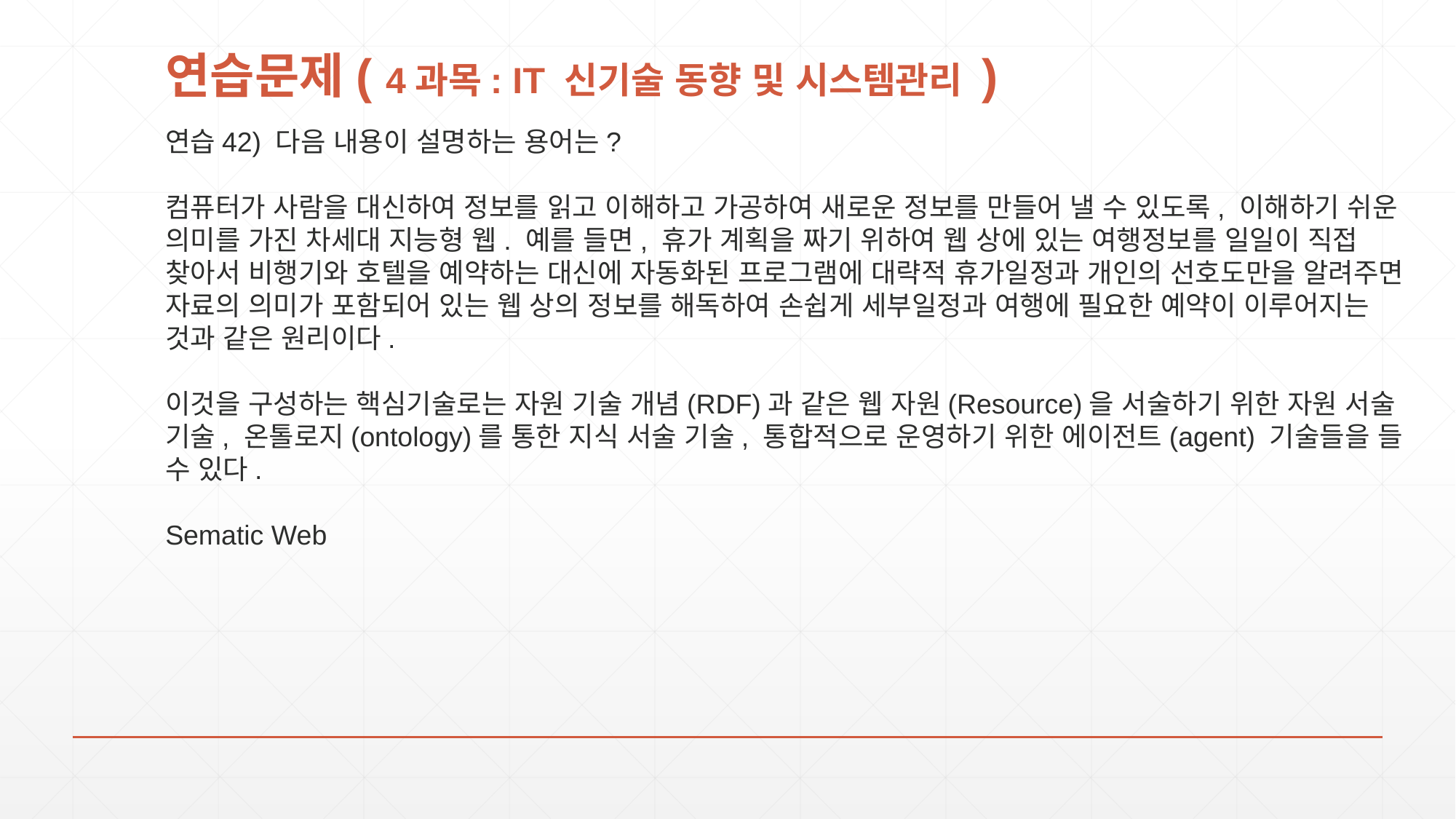

# 연습문제( 4과목: IT 신기술 동향 및 시스템관리 )
연습42) 다음 내용이 설명하는 용어는?

컴퓨터가 사람을 대신하여 정보를 읽고 이해하고 가공하여 새로운 정보를 만들어 낼 수 있도록, 이해하기 쉬운 의미를 가진 차세대 지능형 웹. 예를 들면, 휴가 계획을 짜기 위하여 웹 상에 있는 여행정보를 일일이 직접 찾아서 비행기와 호텔을 예약하는 대신에 자동화된 프로그램에 대략적 휴가일정과 개인의 선호도만을 알려주면 자료의 의미가 포함되어 있는 웹 상의 정보를 해독하여 손쉽게 세부일정과 여행에 필요한 예약이 이루어지는 것과 같은 원리이다.

이것을 구성하는 핵심기술로는 자원 기술 개념(RDF)과 같은 웹 자원(Resource)을 서술하기 위한 자원 서술 기술, 온톨로지(ontology)를 통한 지식 서술 기술, 통합적으로 운영하기 위한 에이전트(agent) 기술들을 들 수 있다.

Sematic Web